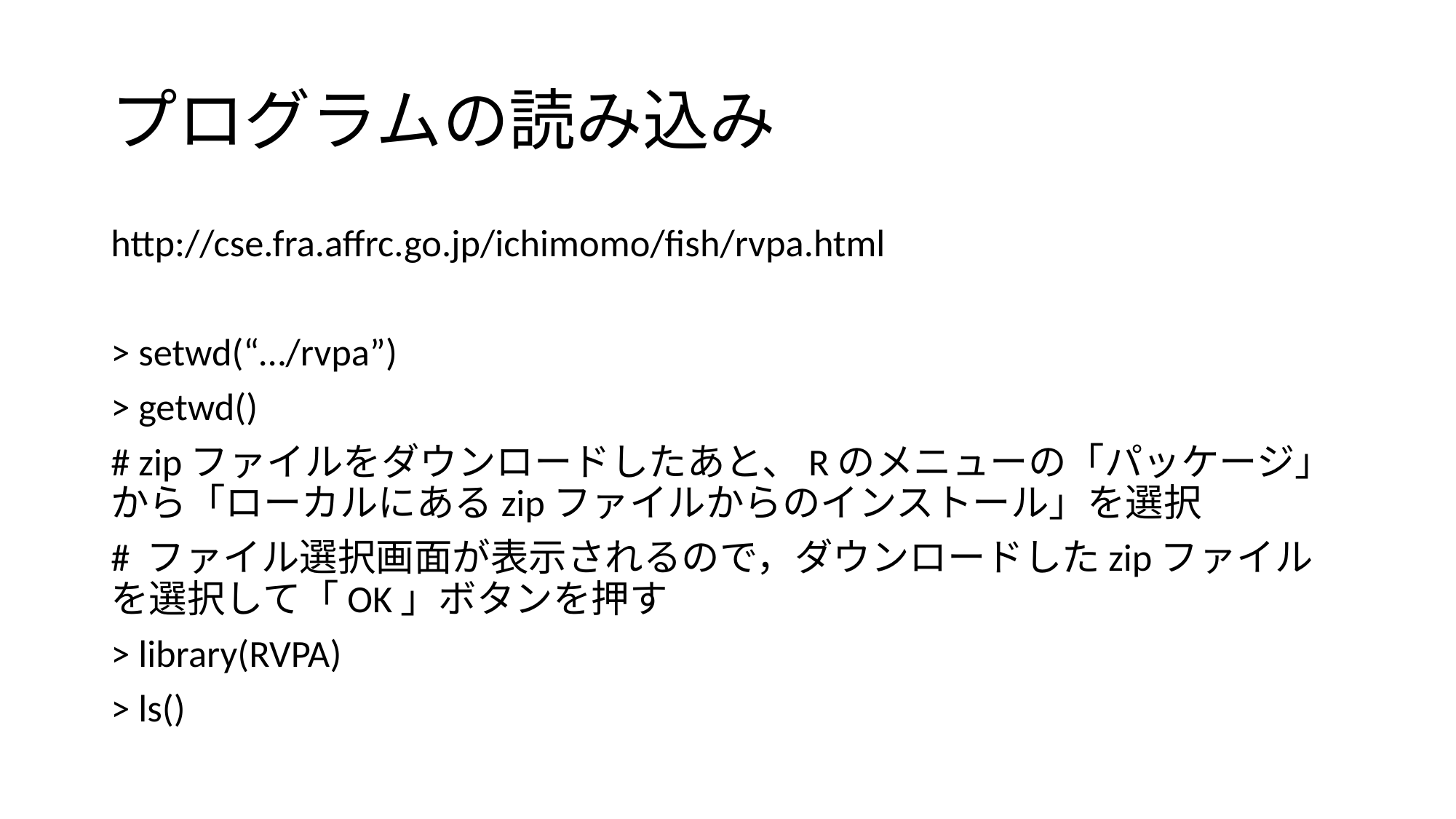

# プログラムの読み込み
http://cse.fra.affrc.go.jp/ichimomo/fish/rvpa.html

> setwd(“…/rvpa”)
> getwd()
# zipファイルをダウンロードしたあと、Rのメニューの「パッケージ」から「ローカルにあるzipファイルからのインストール」を選択
# ファイル選択画面が表示されるので，ダウンロードしたzipファイルを選択して「OK」ボタンを押す
> library(RVPA)
> ls()